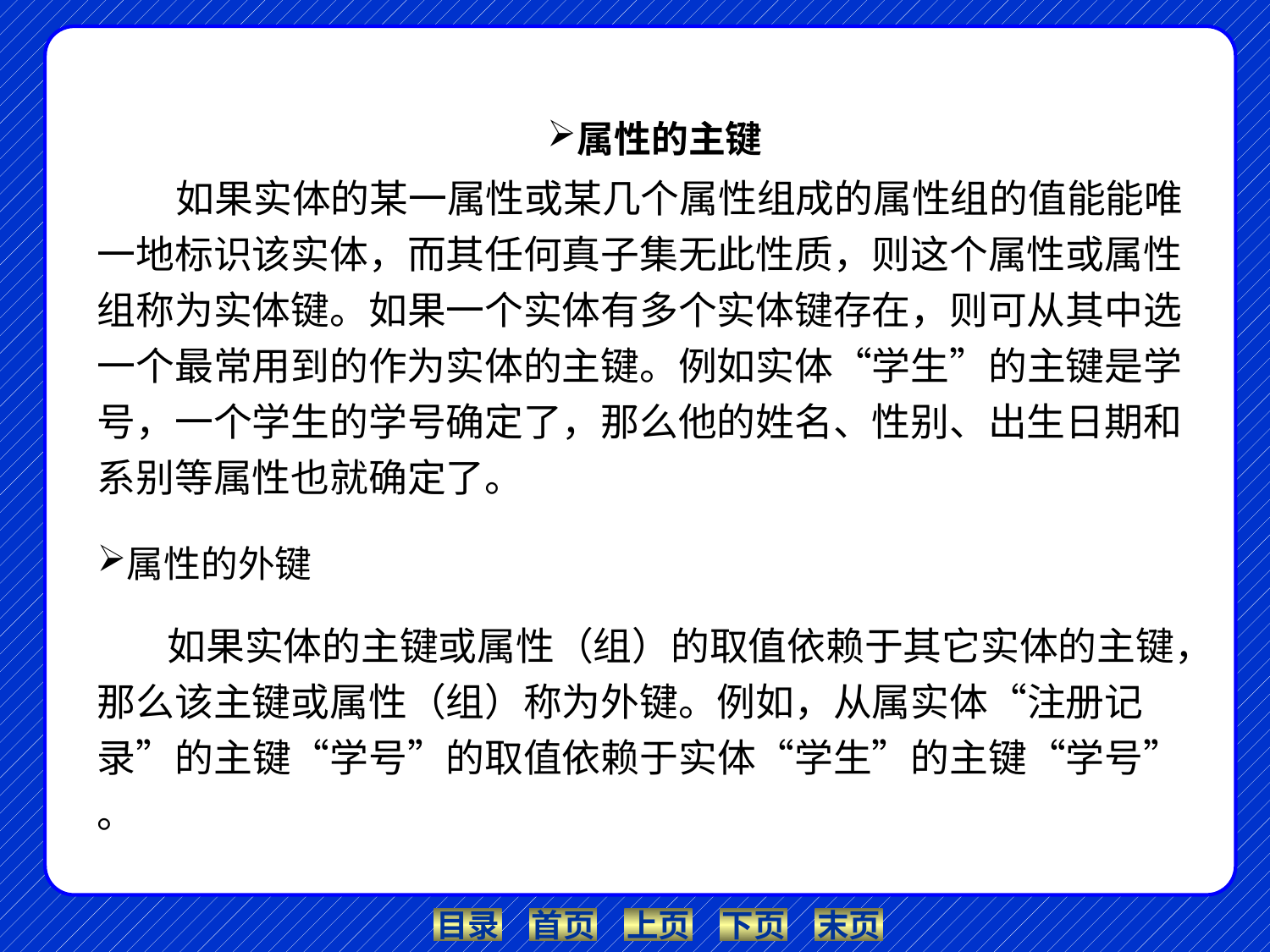

属性的主键
        如果实体的某一属性或某几个属性组成的属性组的值能能唯一地标识该实体，而其任何真子集无此性质，则这个属性或属性组称为实体键。如果一个实体有多个实体键存在，则可从其中选一个最常用到的作为实体的主键。例如实体“学生”的主键是学号，一个学生的学号确定了，那么他的姓名、性别、出生日期和系别等属性也就确定了。
属性的外键
       如果实体的主键或属性（组）的取值依赖于其它实体的主键，那么该主键或属性（组）称为外键。例如，从属实体“注册记录”的主键“学号”的取值依赖于实体“学生”的主键“学号” 。